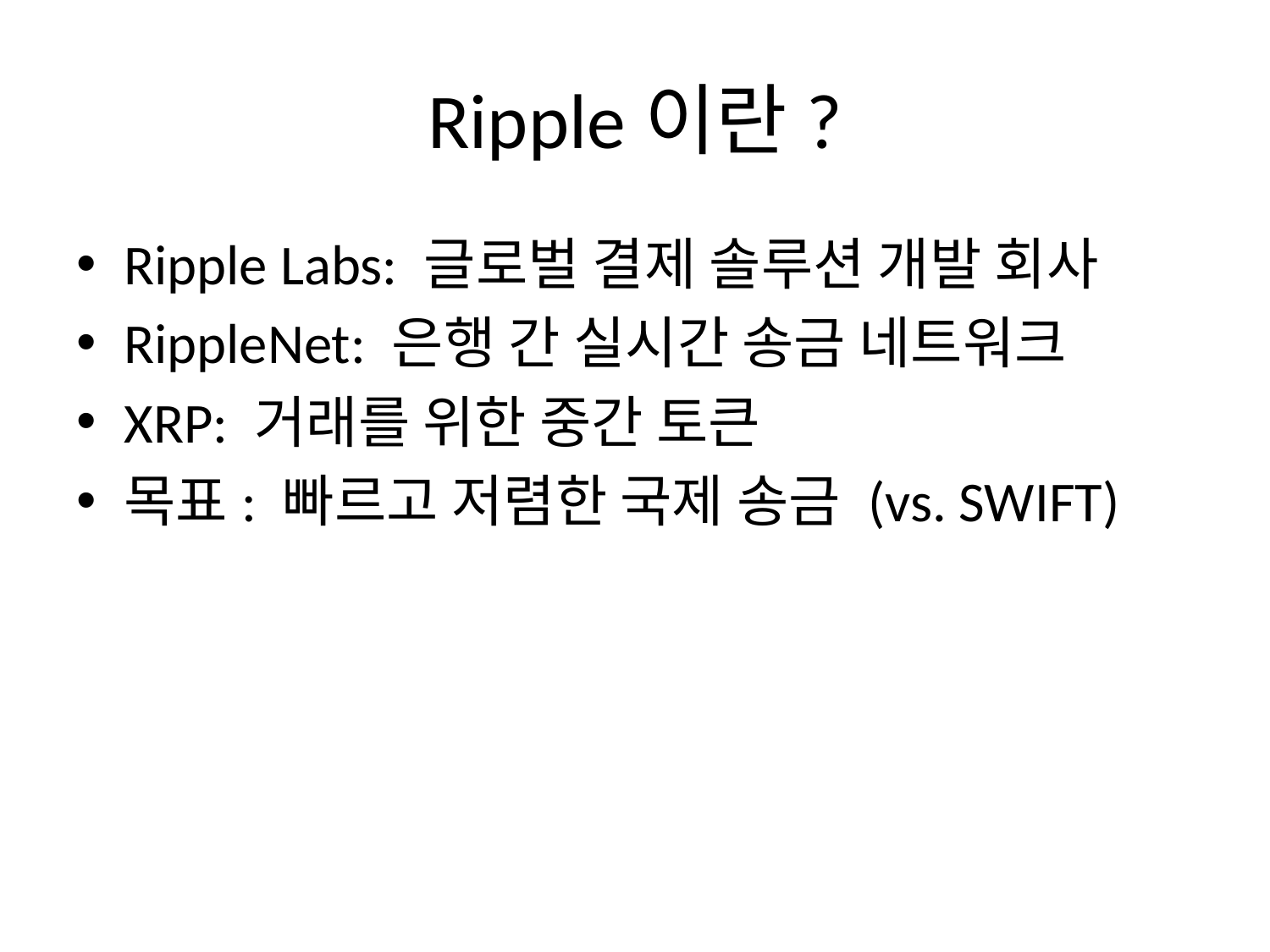

# Ripple이란?
Ripple Labs: 글로벌 결제 솔루션 개발 회사
RippleNet: 은행 간 실시간 송금 네트워크
XRP: 거래를 위한 중간 토큰
목표: 빠르고 저렴한 국제 송금 (vs. SWIFT)